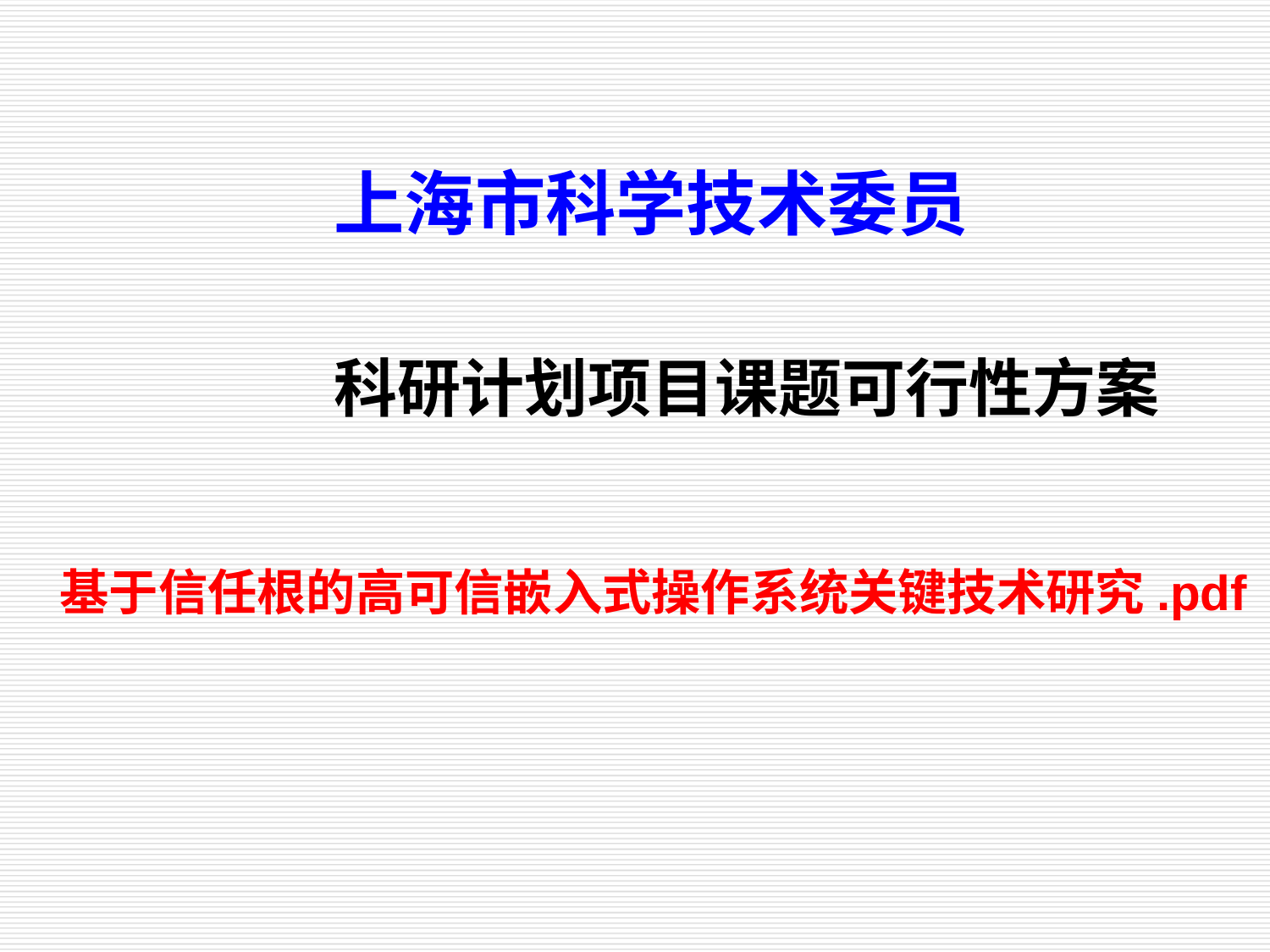

上海市科学技术委员

科研计划项目课题可行性方案

基于信任根的高可信嵌入式操作系统关键技术研究.pdf